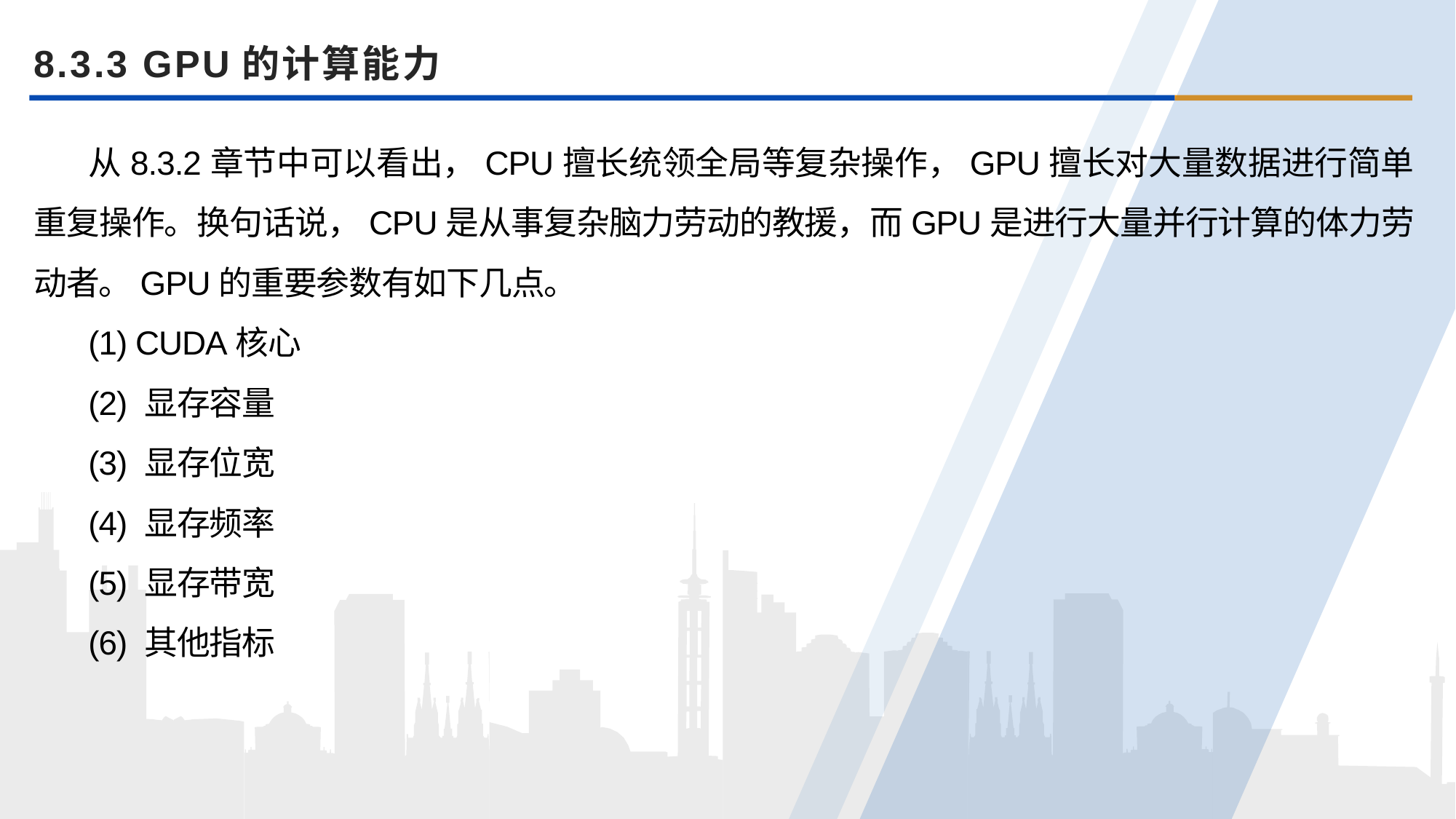

8.3.3 GPU的计算能力
从8.3.2章节中可以看出，CPU擅长统领全局等复杂操作，GPU擅长对大量数据进行简单重复操作。换句话说，CPU是从事复杂脑力劳动的教援，而GPU是进行大量并行计算的体力劳动者。GPU的重要参数有如下几点。
(1) CUDA核心
(2) 显存容量
(3) 显存位宽
(4) 显存频率
(5) 显存带宽
(6) 其他指标